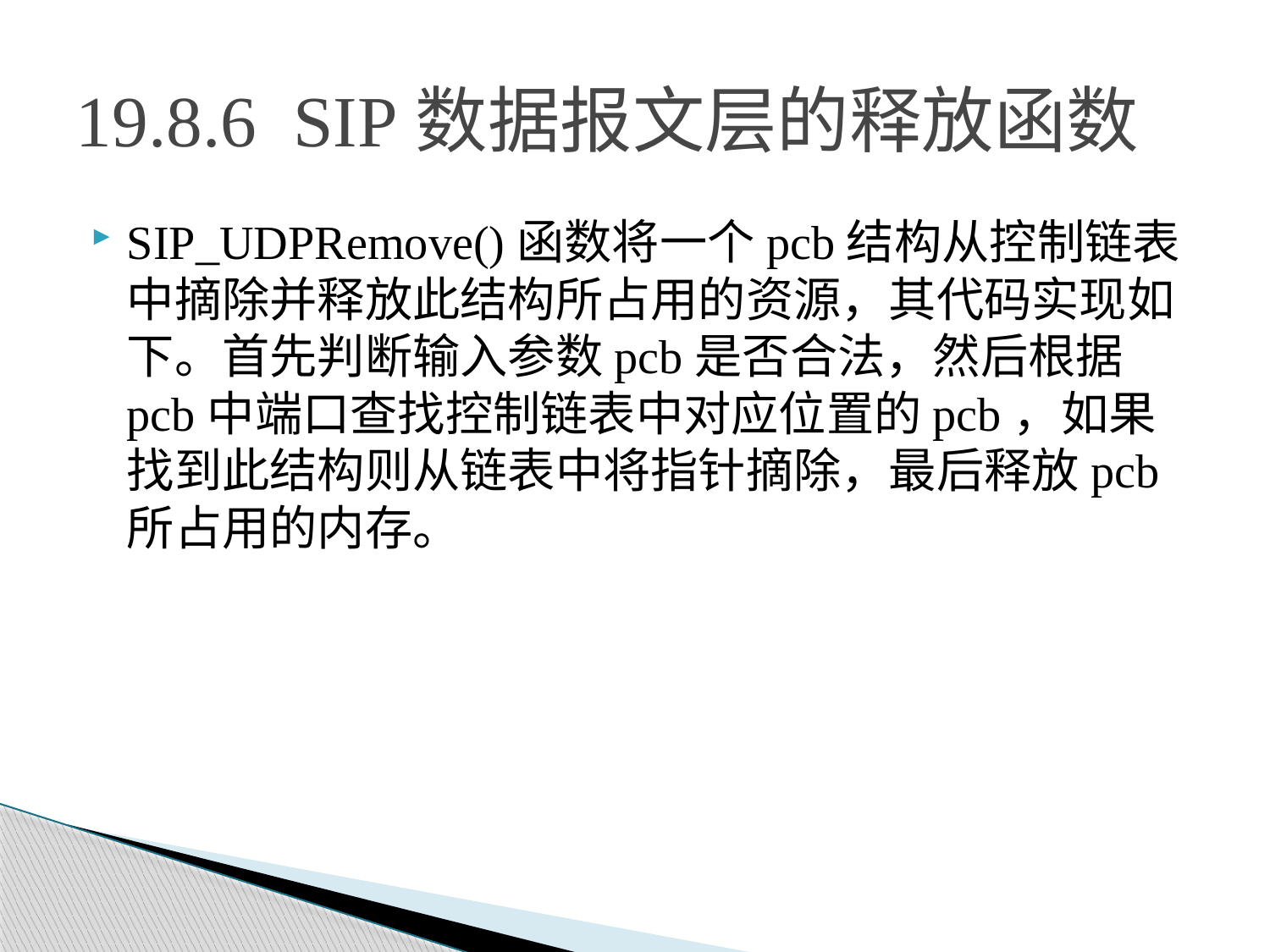

# 19.8.6  SIP数据报文层的释放函数
SIP_UDPRemove()函数将一个pcb结构从控制链表中摘除并释放此结构所占用的资源，其代码实现如下。首先判断输入参数pcb是否合法，然后根据pcb中端口查找控制链表中对应位置的pcb，如果找到此结构则从链表中将指针摘除，最后释放pcb所占用的内存。